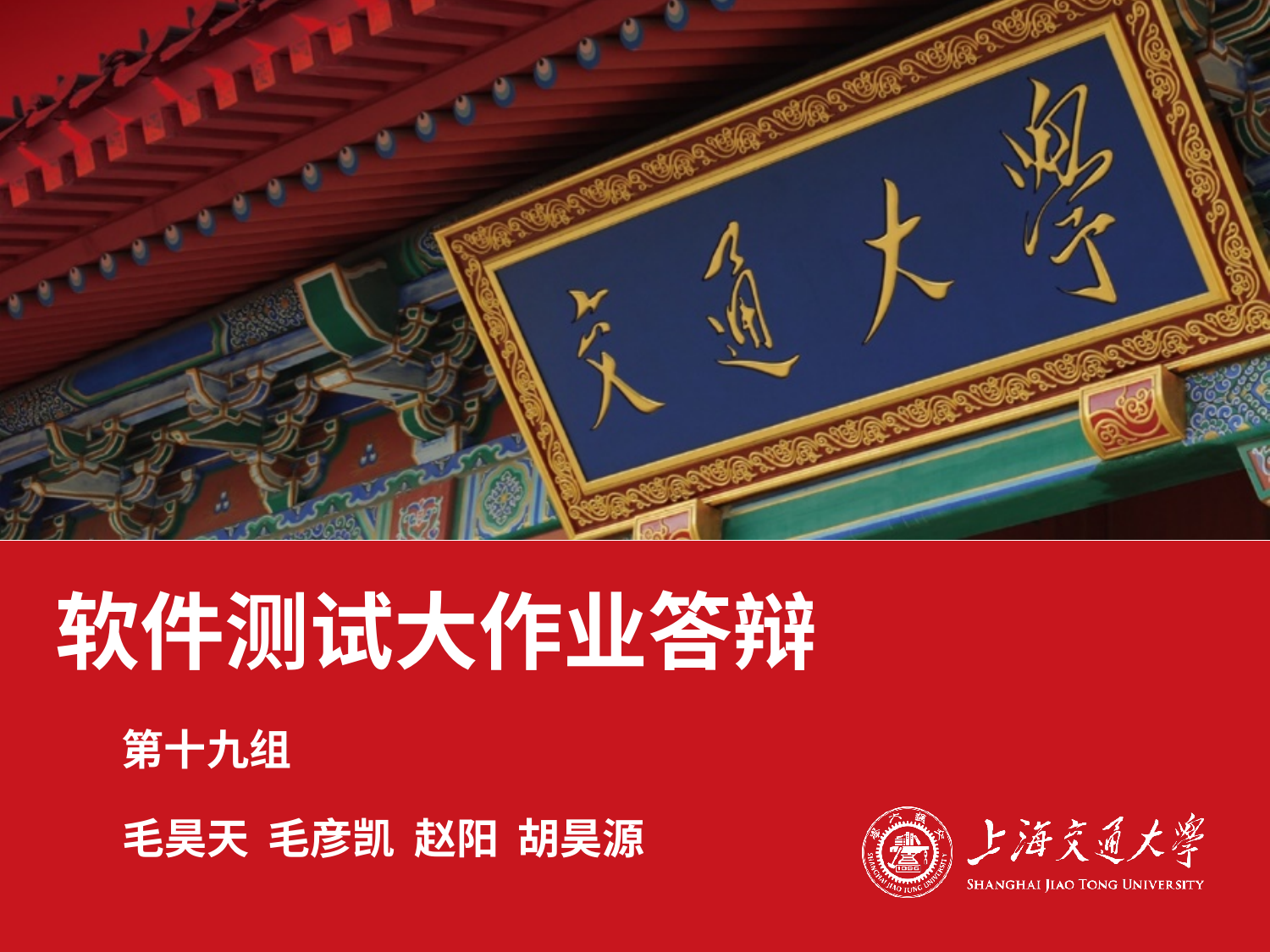

# 软件测试大作业答辩
第十九组
毛昊天  毛彦凯  赵阳  胡昊源